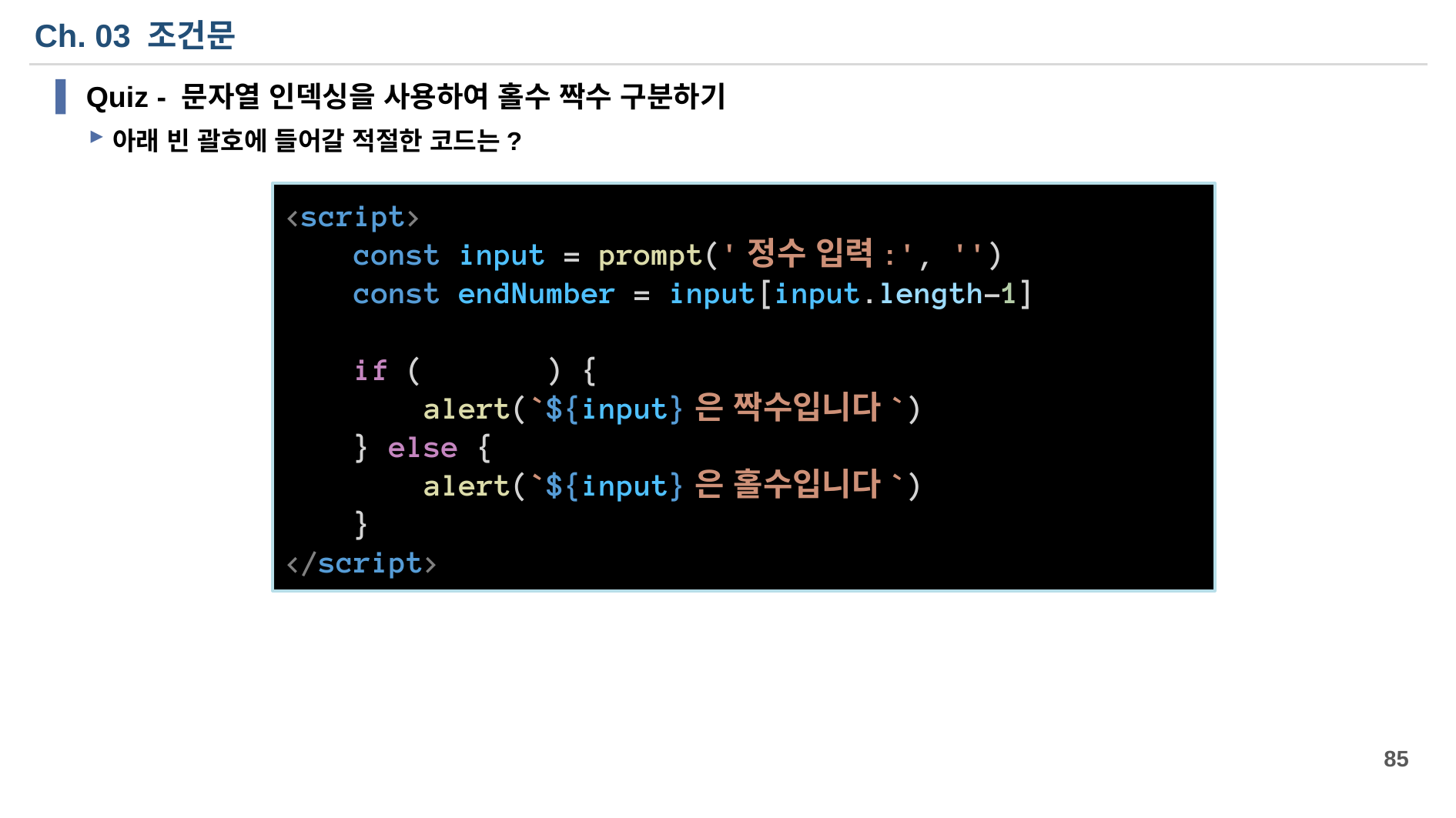

# Ch. 03 조건문
Quiz - 문자열 인덱싱을 사용하여 홀수 짝수 구분하기
아래 빈 괄호에 들어갈 적절한 코드는?

<script>
    const input = prompt('정수 입력:', '')
    const endNumber = input[input.length-1]
    if (       ) {
        alert(`${input}은 짝수입니다`)
    } else {
        alert(`${input}은 홀수입니다`)
    }
</script>
85